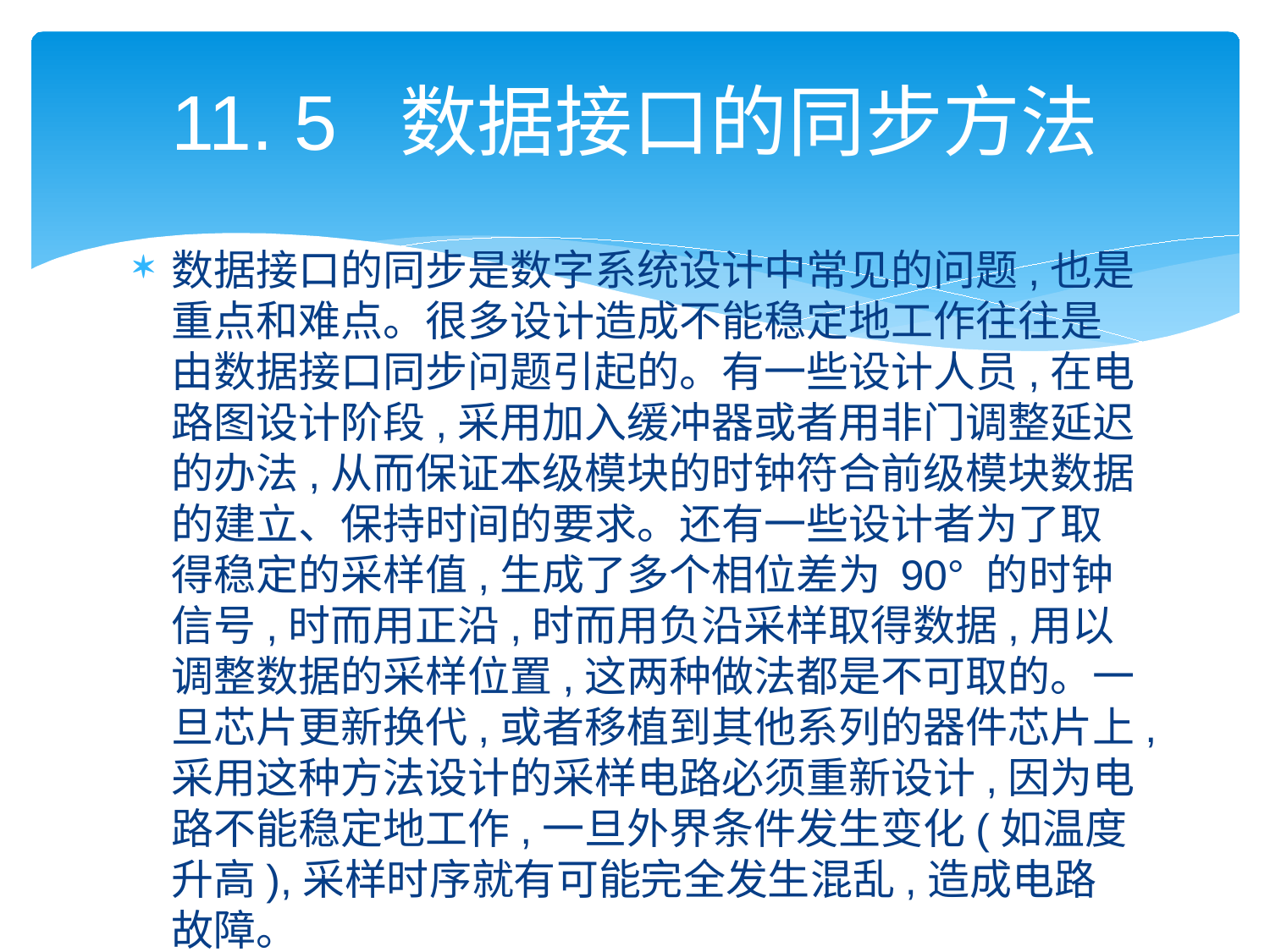

# 11. 5  数据接口的同步方法
数据接口的同步是数字系统设计中常见的问题,也是重点和难点。很多设计造成不能稳定地工作往往是由数据接口同步问题引起的。有一些设计人员,在电路图设计阶段,采用加入缓冲器或者用非门调整延迟的办法,从而保证本级模块的时钟符合前级模块数据的建立、保持时间的要求。还有一些设计者为了取得稳定的采样值,生成了多个相位差为 90° 的时钟信号,时而用正沿,时而用负沿采样取得数据,用以调整数据的采样位置,这两种做法都是不可取的。一旦芯片更新换代,或者移植到其他系列的器件芯片上,采用这种方法设计的采样电路必须重新设计,因为电路不能稳定地工作,一旦外界条件发生变化(如温度升高),采样时序就有可能完全发生混乱,造成电路故障。